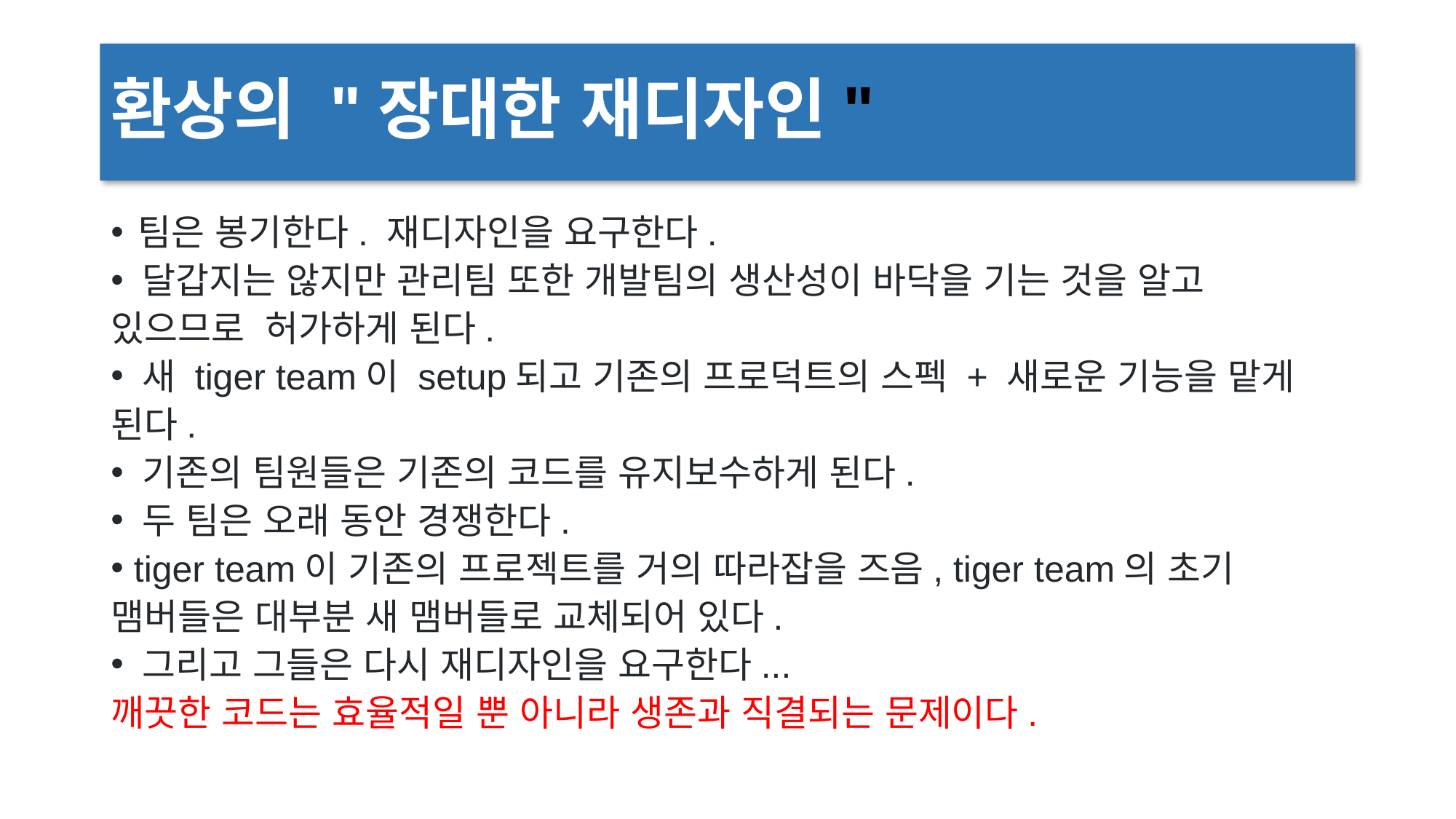

# 환상의 "장대한 재디자인"
팀은 봉기한다. 재디자인을 요구한다.
 달갑지는 않지만 관리팀 또한 개발팀의 생산성이 바닥을 기는 것을 알고 있으므로  허가하게 된다.
 새 tiger team이 setup되고 기존의 프로덕트의 스펙 + 새로운 기능을 맡게 된다.
 기존의 팀원들은 기존의 코드를 유지보수하게 된다.
 두 팀은 오래 동안 경쟁한다.
 tiger team이 기존의 프로젝트를 거의 따라잡을 즈음, tiger team의 초기 맴버들은 대부분 새 맴버들로 교체되어 있다.
 그리고 그들은 다시 재디자인을 요구한다...
깨끗한 코드는 효율적일 뿐 아니라 생존과 직결되는 문제이다.